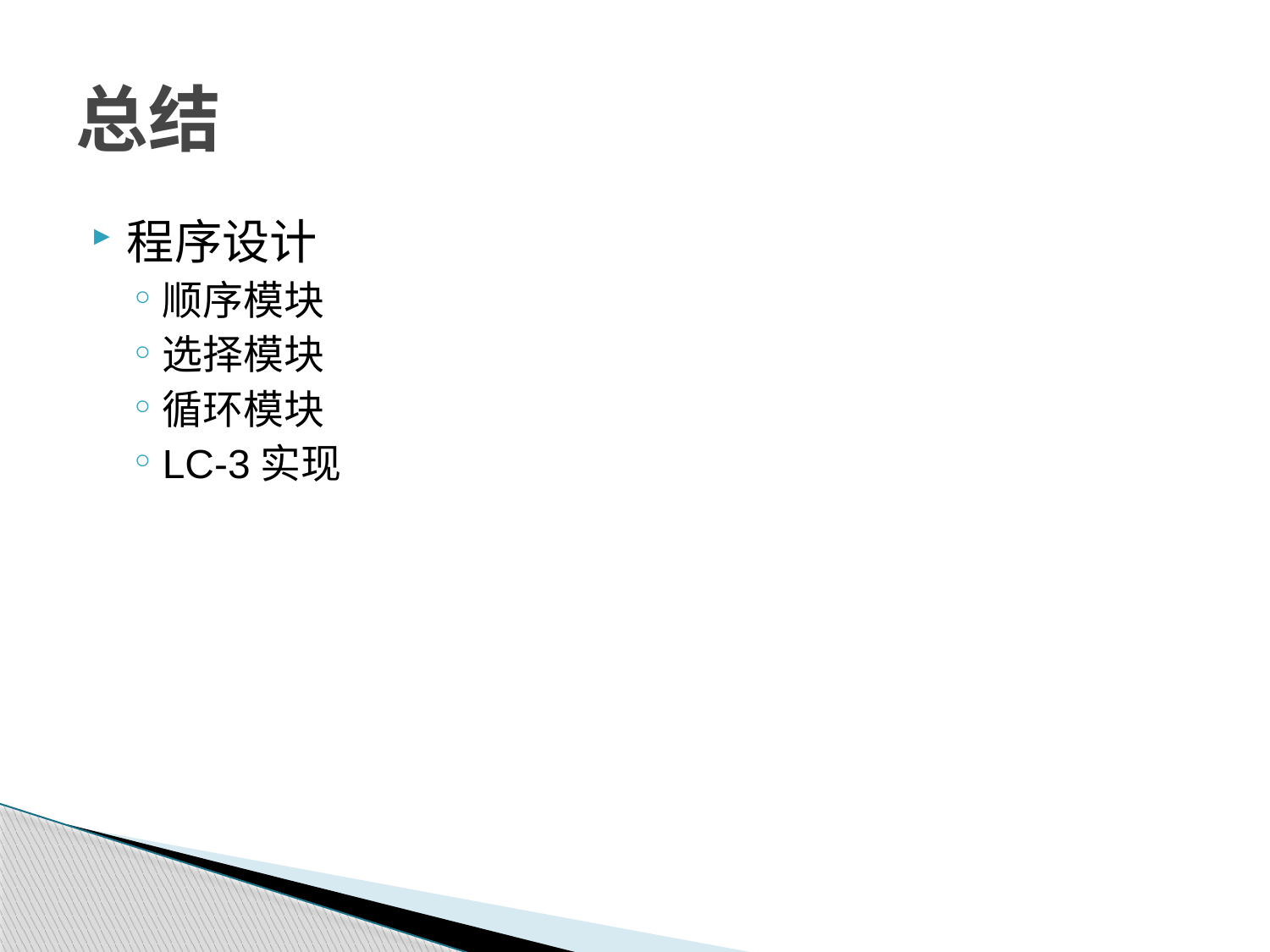

# 总结
程序设计
顺序模块
选择模块
循环模块
LC-3实现